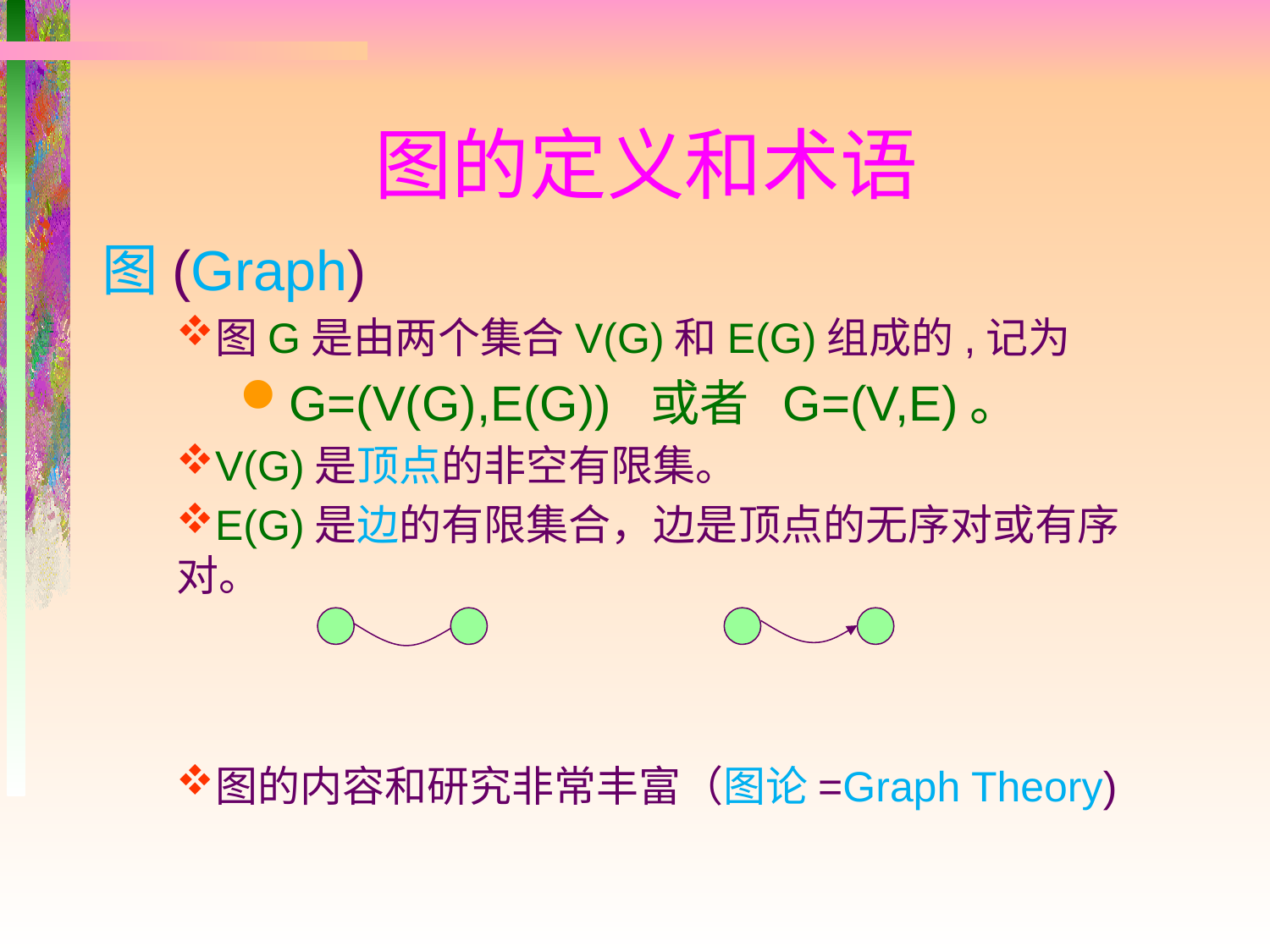

# 图的定义和术语
图(Graph)
图G是由两个集合V(G)和E(G)组成的,记为
G=(V(G),E(G))  或者  G=(V,E)。
V(G)是顶点的非空有限集。
E(G)是边的有限集合，边是顶点的无序对或有序对。

图的内容和研究非常丰富（图论=Graph Theory)